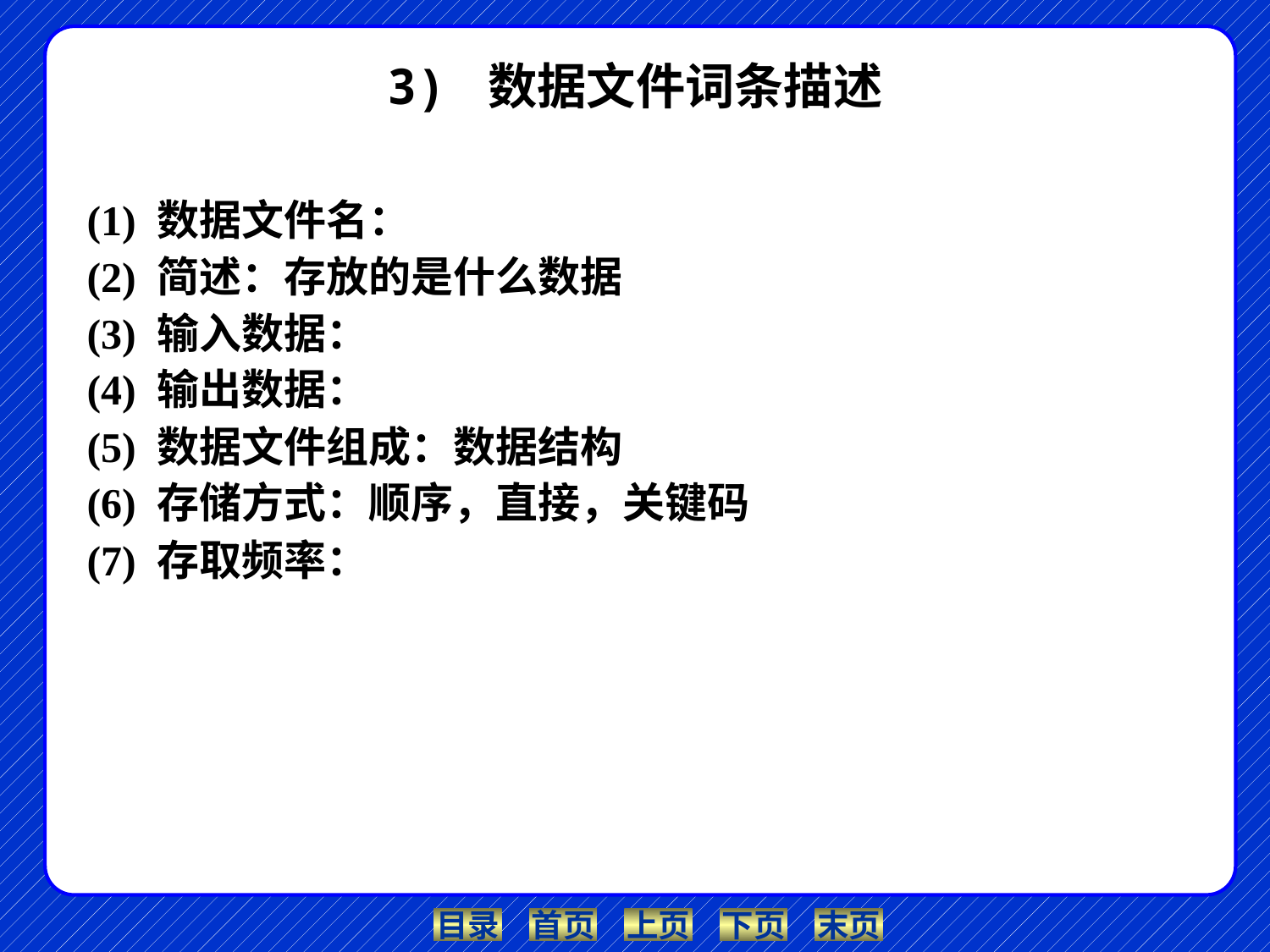

3) 数据文件词条描述
(1) 数据文件名：
(2) 简述：存放的是什么数据
(3) 输入数据：
(4) 输出数据：
(5) 数据文件组成：数据结构
(6) 存储方式：顺序，直接，关键码
(7) 存取频率：